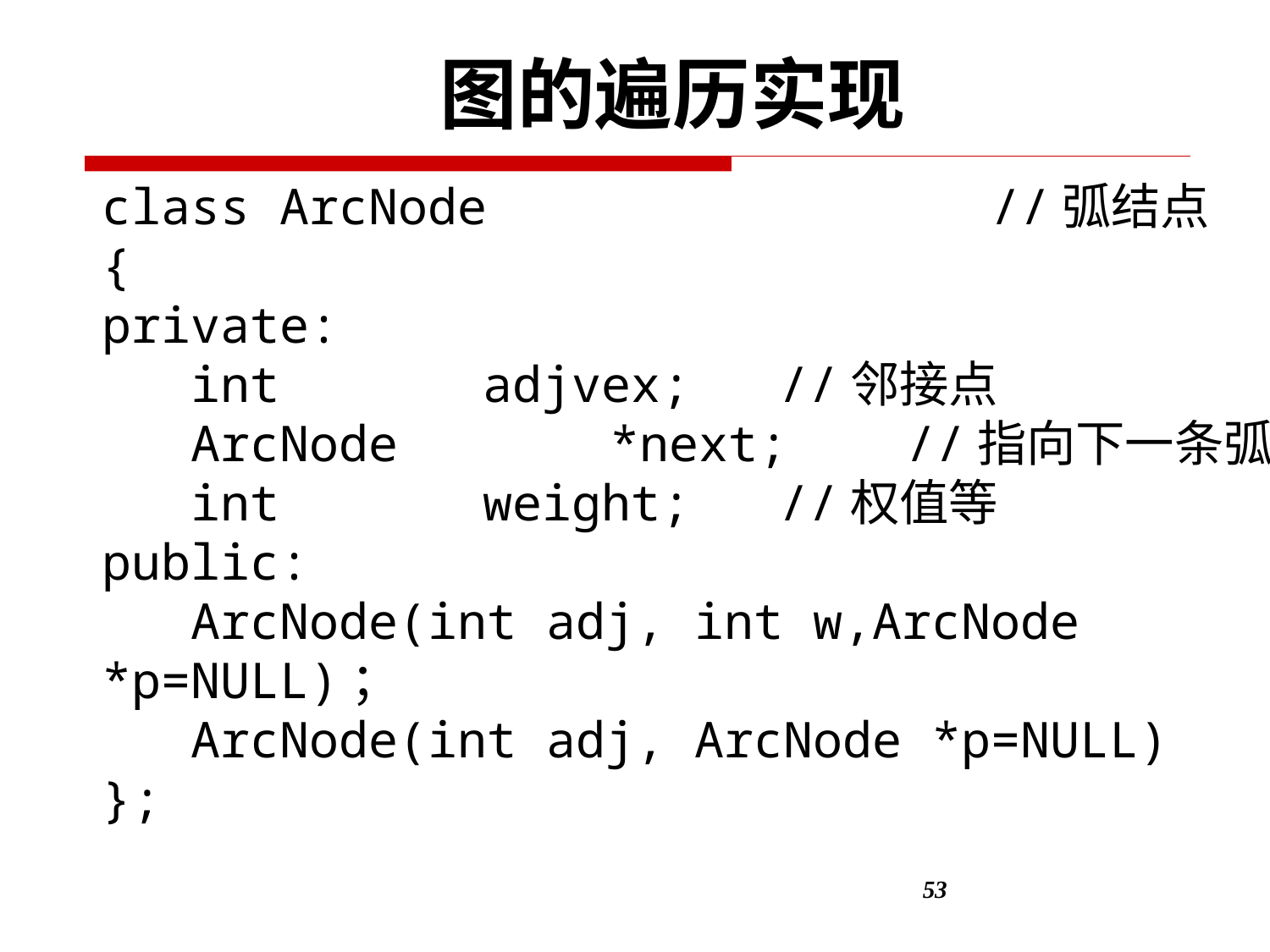

图的遍历实现
class ArcNode                 //弧结点
{
private:
   int		adjvex;   //邻接点
   ArcNode		*next;    //指向下一条弧
   int		weight;   //权值等
public:
   ArcNode(int adj, int w,ArcNode *p=NULL)；
   ArcNode(int adj, ArcNode *p=NULL)
};
53